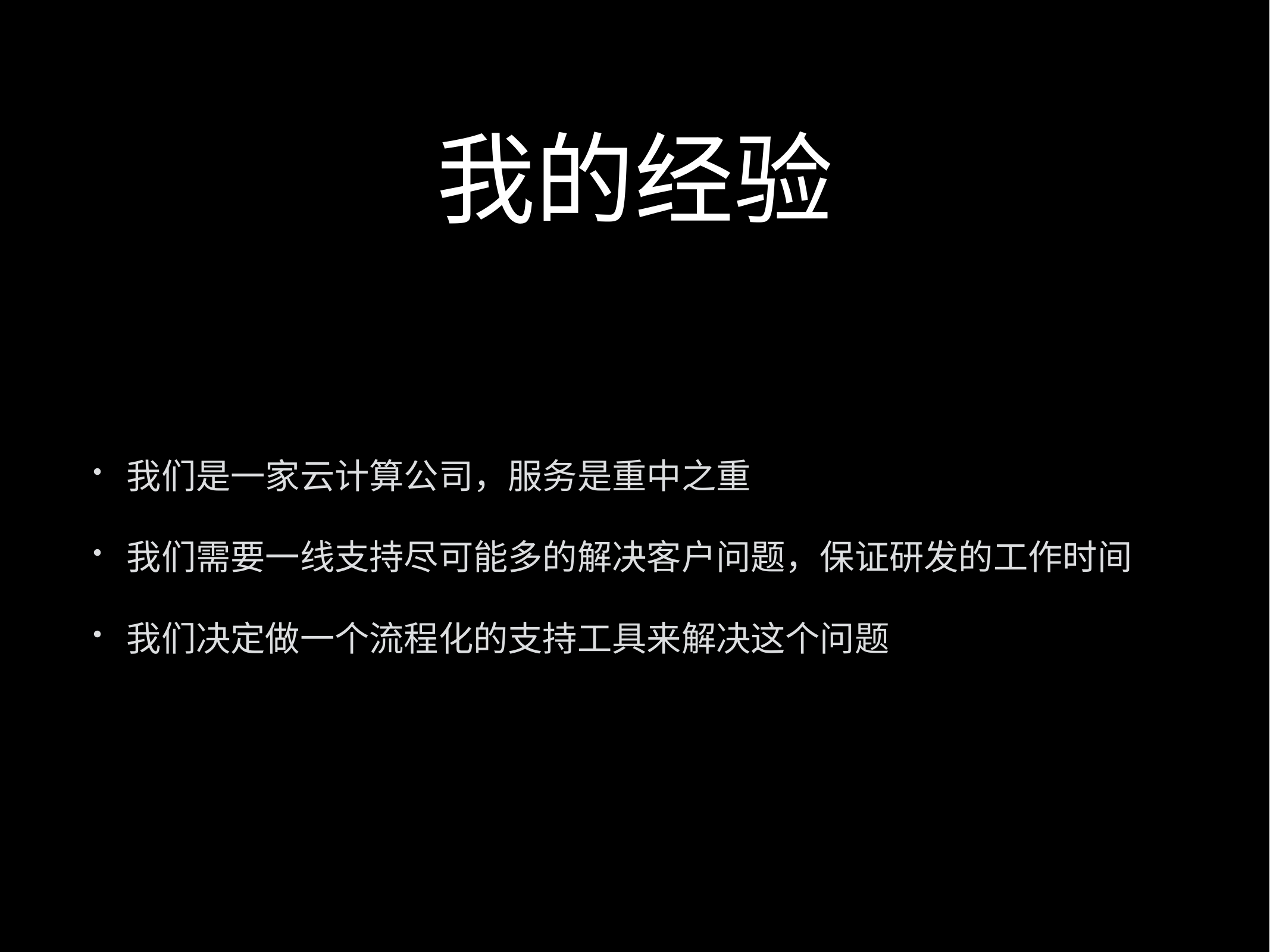

# 我的经验
我们是一家云计算公司，服务是重中之重
我们需要一线支持尽可能多的解决客户问题，保证研发的工作时间
我们决定做一个流程化的支持工具来解决这个问题